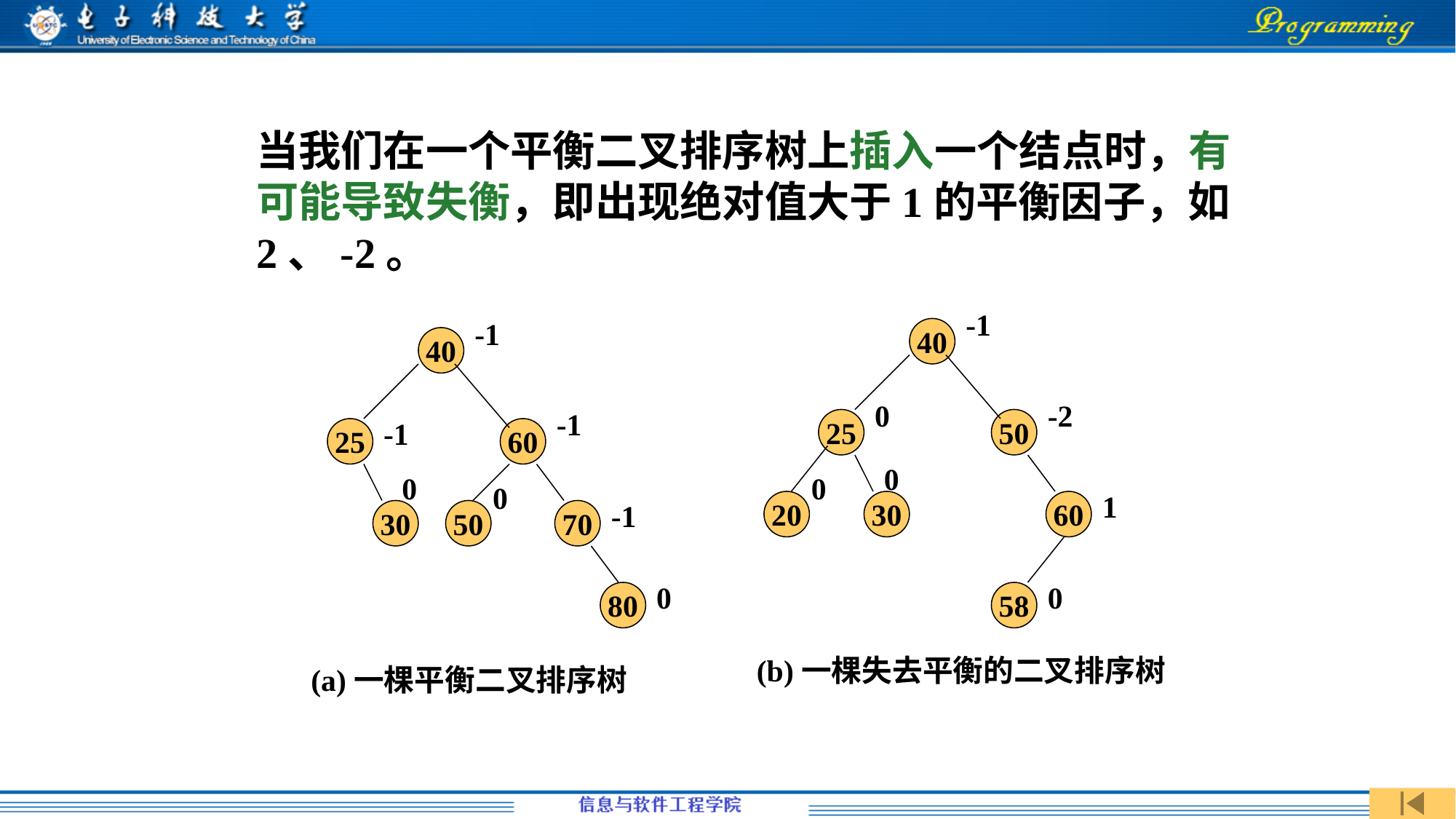

当我们在一个平衡二叉排序树上插入一个结点时，有可能导致失衡，即出现绝对值大于1的平衡因子，如2、-2。
-1
40

0
-2
25
50

0

0
1
20
30
60

0
58
-1
40

-1
-1
25
60

0

0
-1
30
50
70

0
80
(b)一棵失去平衡的二叉排序树
(a)一棵平衡二叉排序树